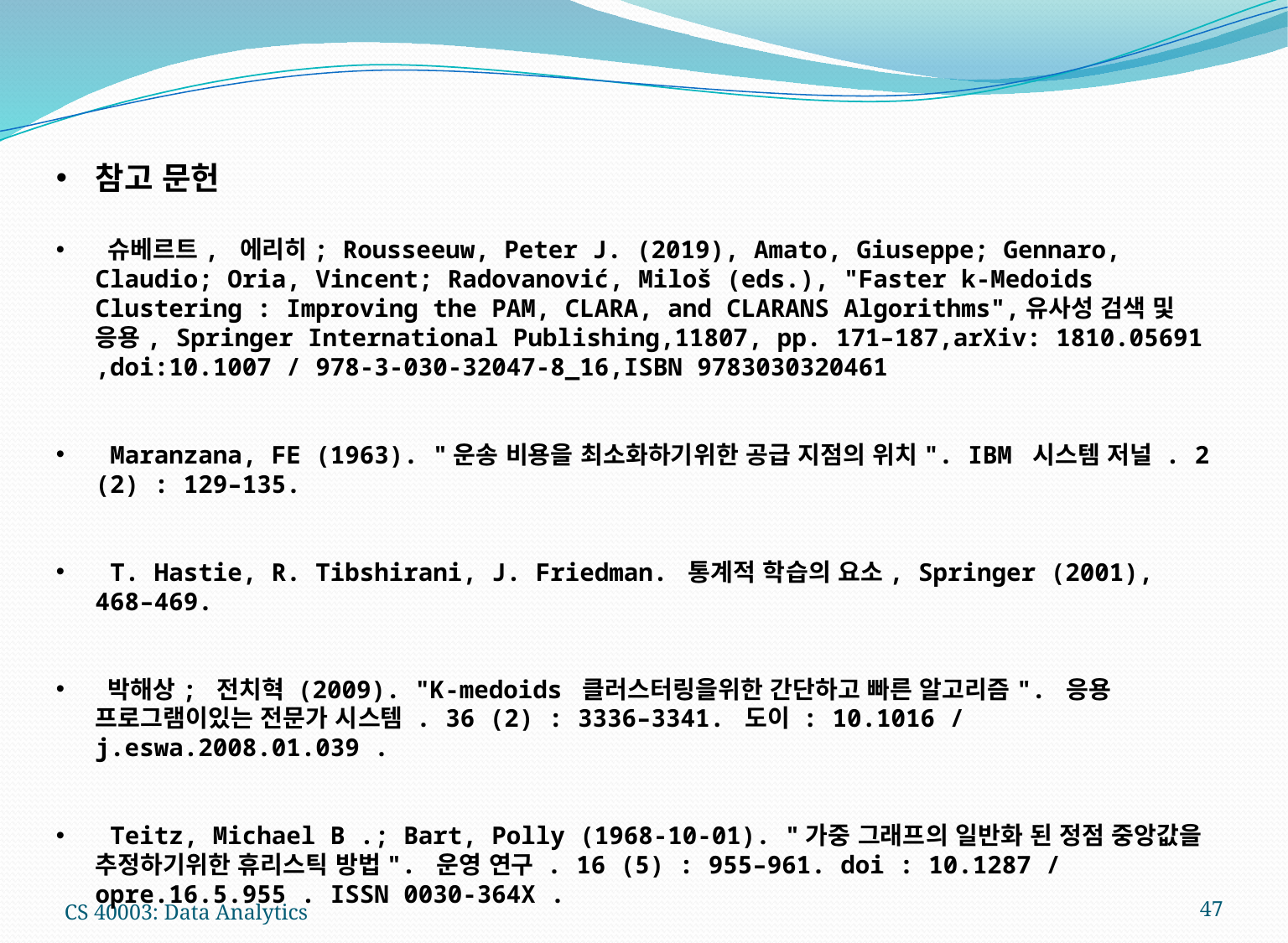

참고 문헌

 슈베르트, 에리히; Rousseeuw, Peter J. (2019), Amato, Giuseppe; Gennaro, Claudio; Oria, Vincent; Radovanović, Miloš (eds.), "Faster k-Medoids Clustering : Improving the PAM, CLARA, and CLARANS Algorithms",유사성 검색 및 응용, Springer International Publishing,11807, pp. 171–187,arXiv: 1810.05691 ,doi:10.1007 / 978-3-030-32047-8_16,ISBN 9783030320461

 Maranzana, FE (1963). "운송 비용을 최소화하기위한 공급 지점의 위치". IBM 시스템 저널 . 2 (2) : 129–135.

 T. Hastie, R. Tibshirani, J. Friedman. 통계적 학습의 요소, Springer (2001), 468–469.

 박해상; 전치혁 (2009). "K-medoids 클러스터링을위한 간단하고 빠른 알고리즘". 응용 프로그램이있는 전문가 시스템 . 36 (2) : 3336–3341. 도이 : 10.1016 / j.eswa.2008.01.039 .

 Teitz, Michael B .; Bart, Polly (1968-10-01). "가중 그래프의 일반화 된 정점 중앙값을 추정하기위한 휴리스틱 방법". 운영 연구 . 16 (5) : 955–961. doi : 10.1287 / opre.16.5.955 . ISSN 0030-364X .
CS 40003: Data Analytics
47